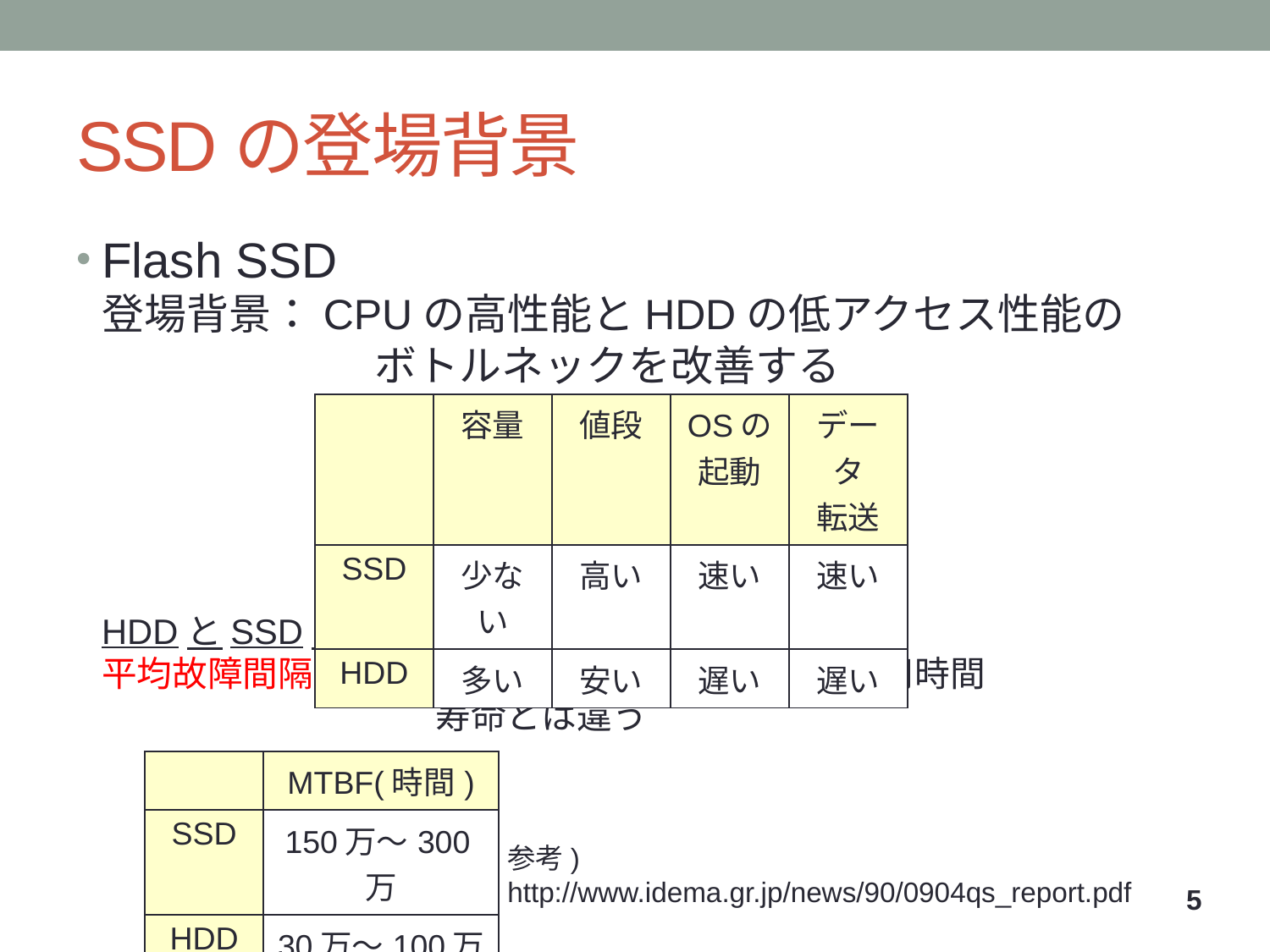

# SSDの登場背景
Flash SSD
登場背景：CPUの高性能とHDDの低アクセス性能の
　　　　　　  ボトルネックを改善する
　
HDDとSSDどちらの方が壊れやすい？
平均故障間隔：製品が故障するまでの平均的な使用時間
　　　　　　　　　  寿命とは違う
|  | 容量 | 値段 | OSの 起動 | データ 転送 |
| --- | --- | --- | --- | --- |
| SSD | 少ない | 高い | 速い | 速い |
| HDD | 多い | 安い | 遅い | 遅い |
|  | MTBF(時間) |
| --- | --- |
| SSD | 150万～300万 |
| HDD | 30万～100万 |
参考)
http://www.idema.gr.jp/news/90/0904qs_report.pdf
5